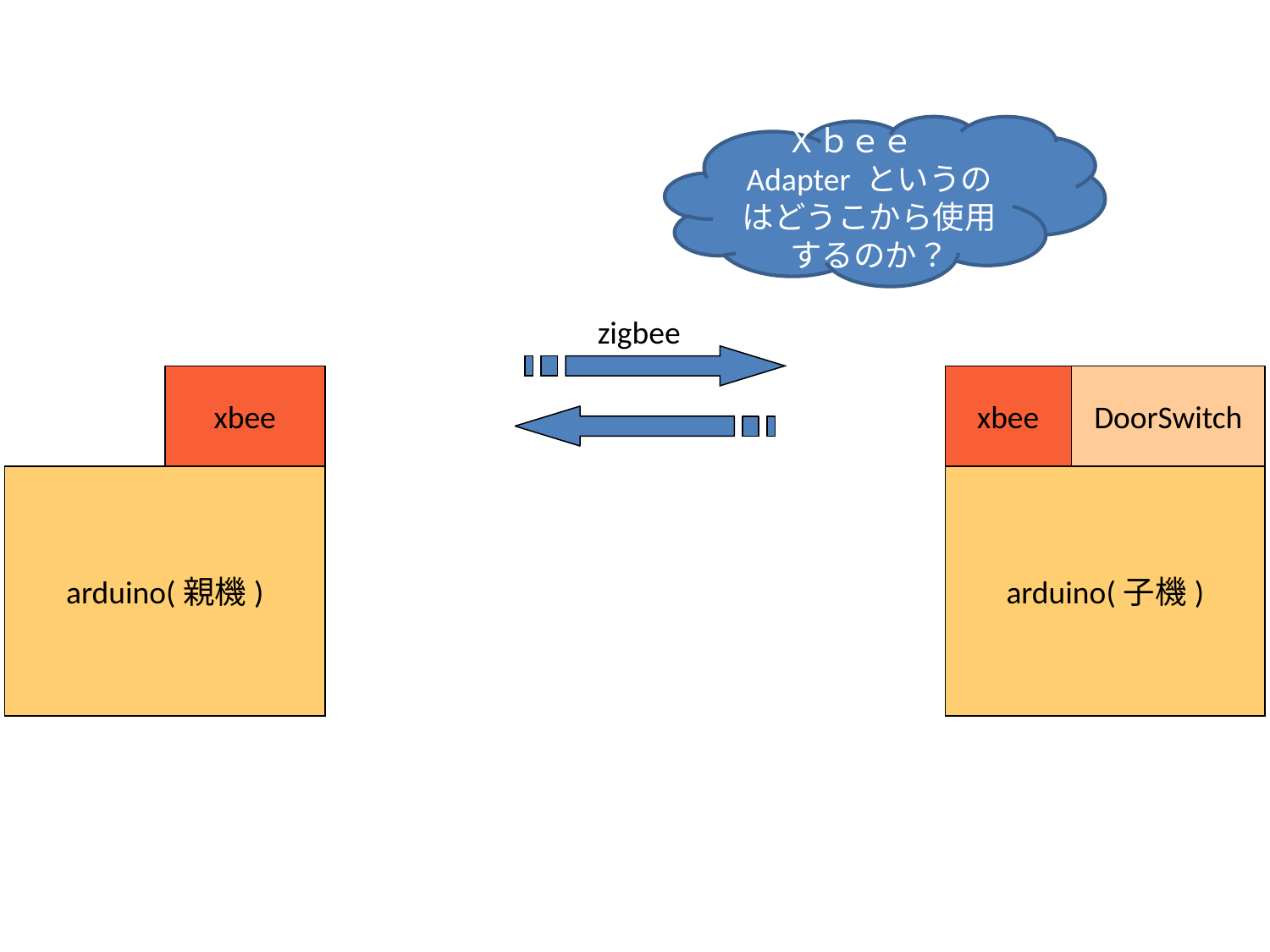

Ｘｂｅｅ　Adapter というのはどうこから使用するのか？
zigbee

xbee
xbee
DoorSwitch

arduino(親機)
arduino(子機)